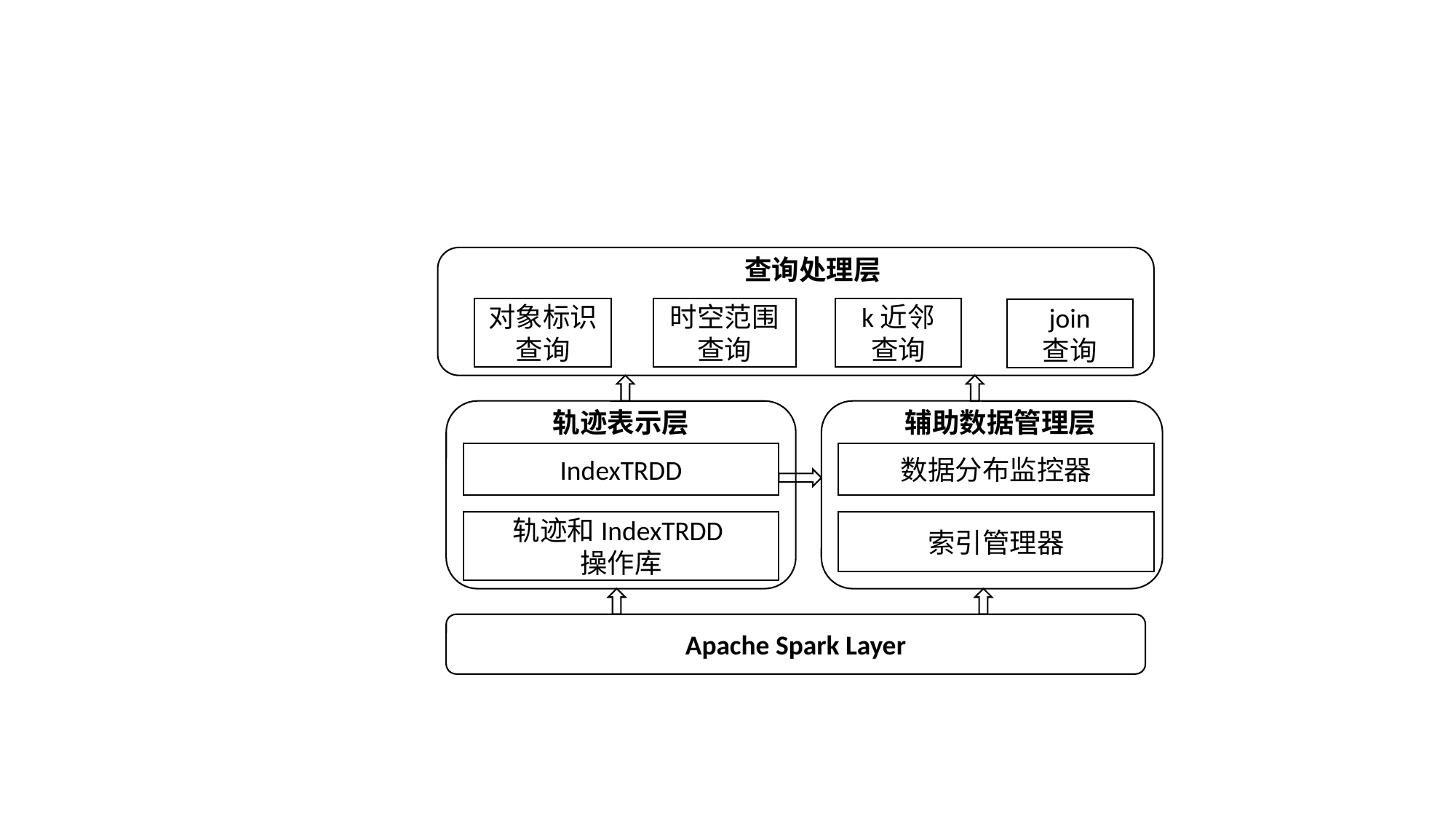

查询处理层

对象标识查询
时空范围查询
k近邻
查询
join
查询

轨迹表示层
辅助数据管理层

IndexTRDD
数据分布监控器

轨迹和IndexTRDD
操作库
索引管理器

Apache Spark Layer